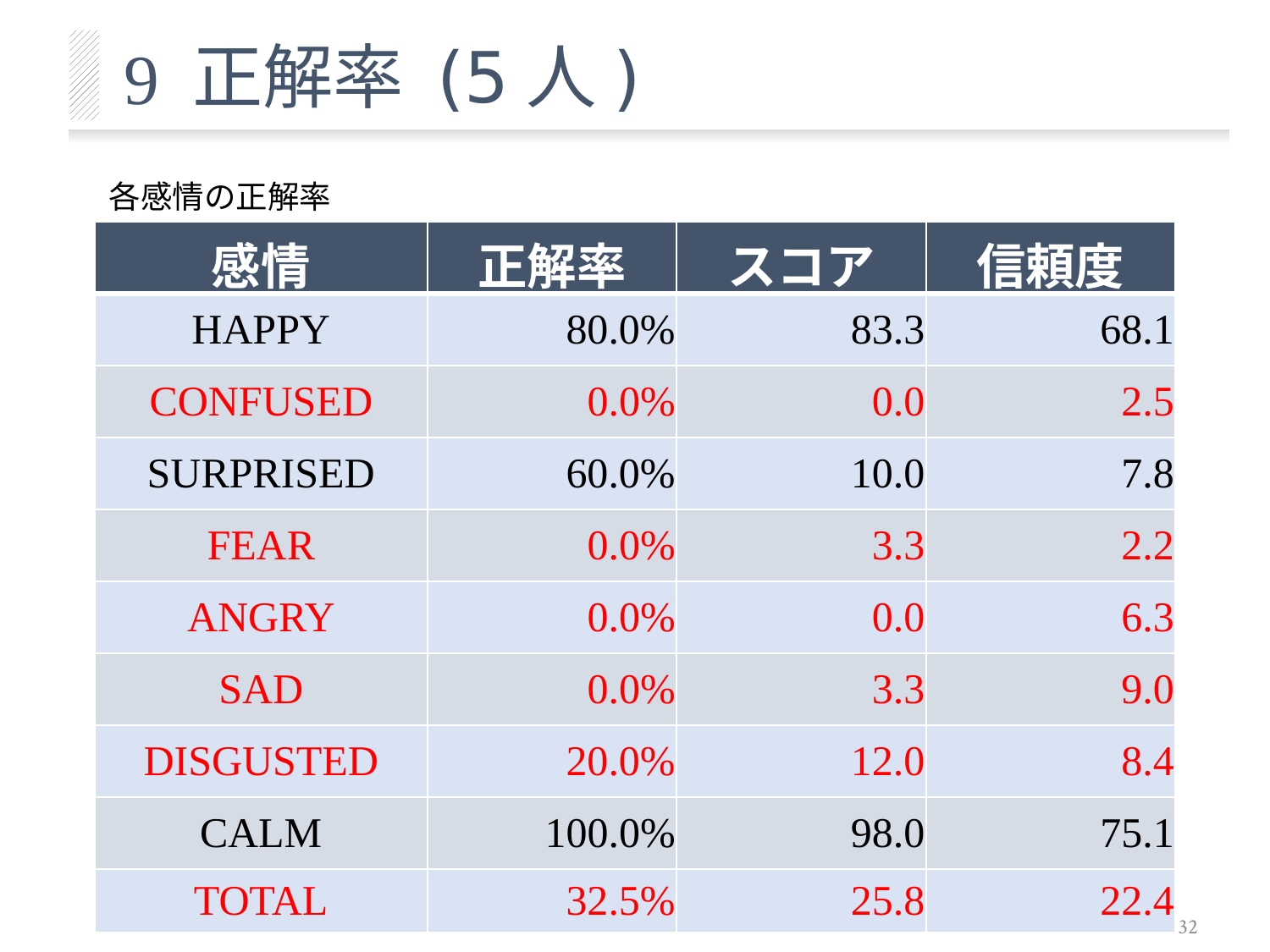

正解率 (5人)
9

各感情の正解率
| 感情 | 正解率 | スコア | 信頼度 |
| --- | --- | --- | --- |
| HAPPY | 80.0% | 83.3 | 68.1 |
| CONFUSED | 0.0% | 0.0 | 2.5 |
| SURPRISED | 60.0% | 10.0 | 7.8 |
| FEAR | 0.0% | 3.3 | 2.2 |
| ANGRY | 0.0% | 0.0 | 6.3 |
| SAD | 0.0% | 3.3 | 9.0 |
| DISGUSTED | 20.0% | 12.0 | 8.4 |
| CALM | 100.0% | 98.0 | 75.1 |
| TOTAL | 32.5% | 25.8 | 22.4 |
32